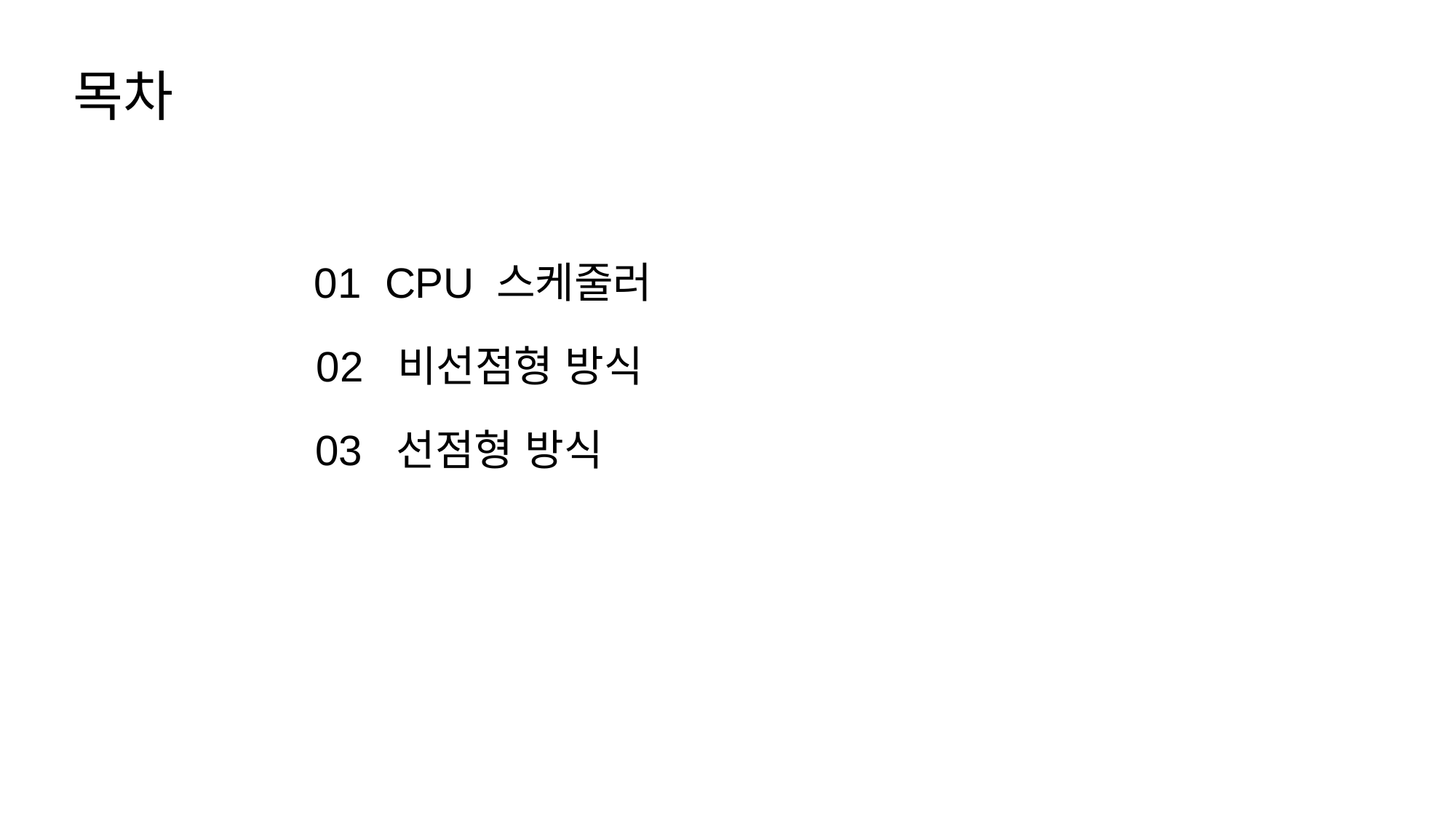

목차
01  CPU 스케줄러
02  비선점형 방식
03  선점형 방식